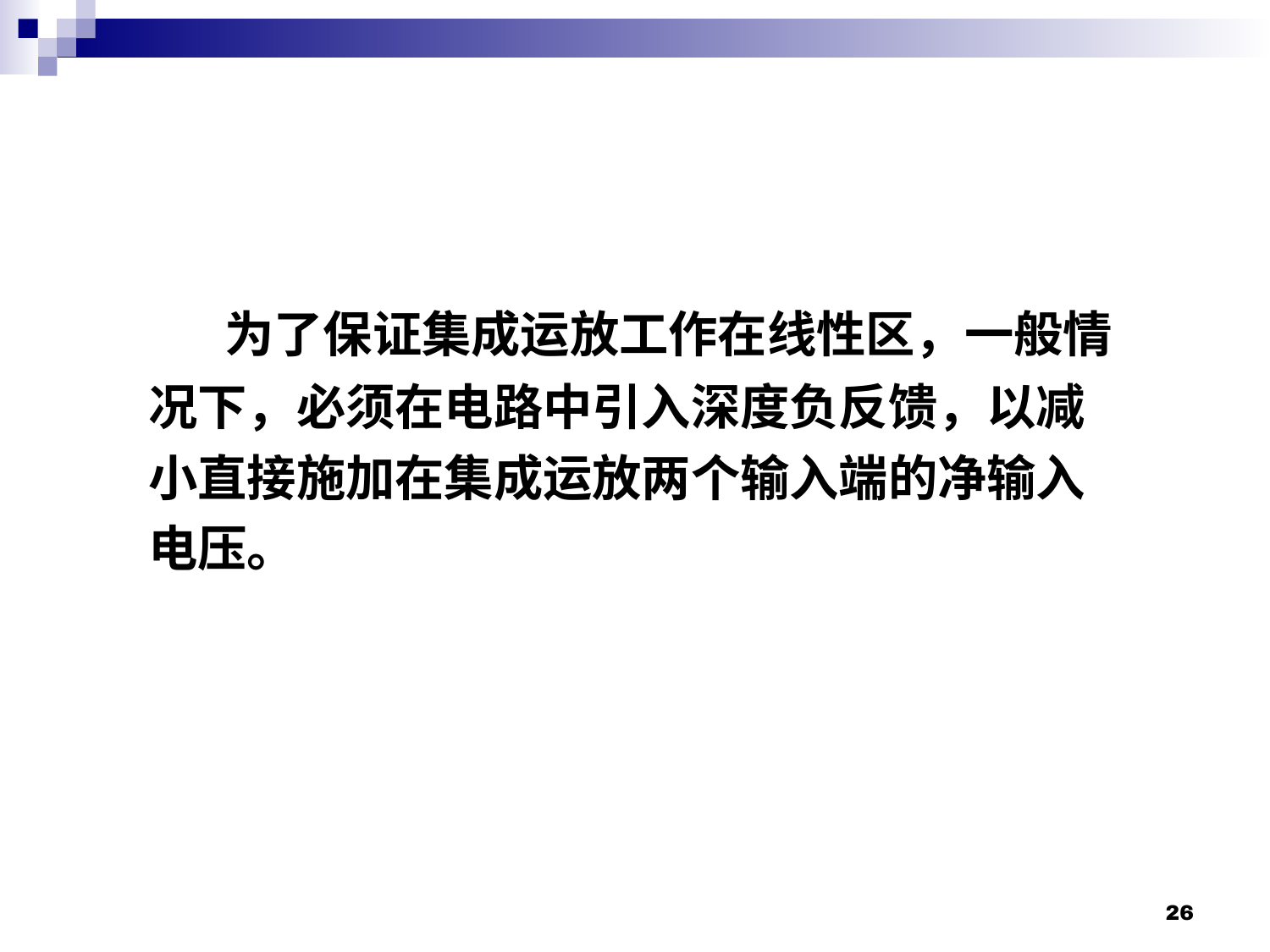

#
     为了保证集成运放工作在线性区，一般情况下，必须在电路中引入深度负反馈，以减小直接施加在集成运放两个输入端的净输入电压。
26